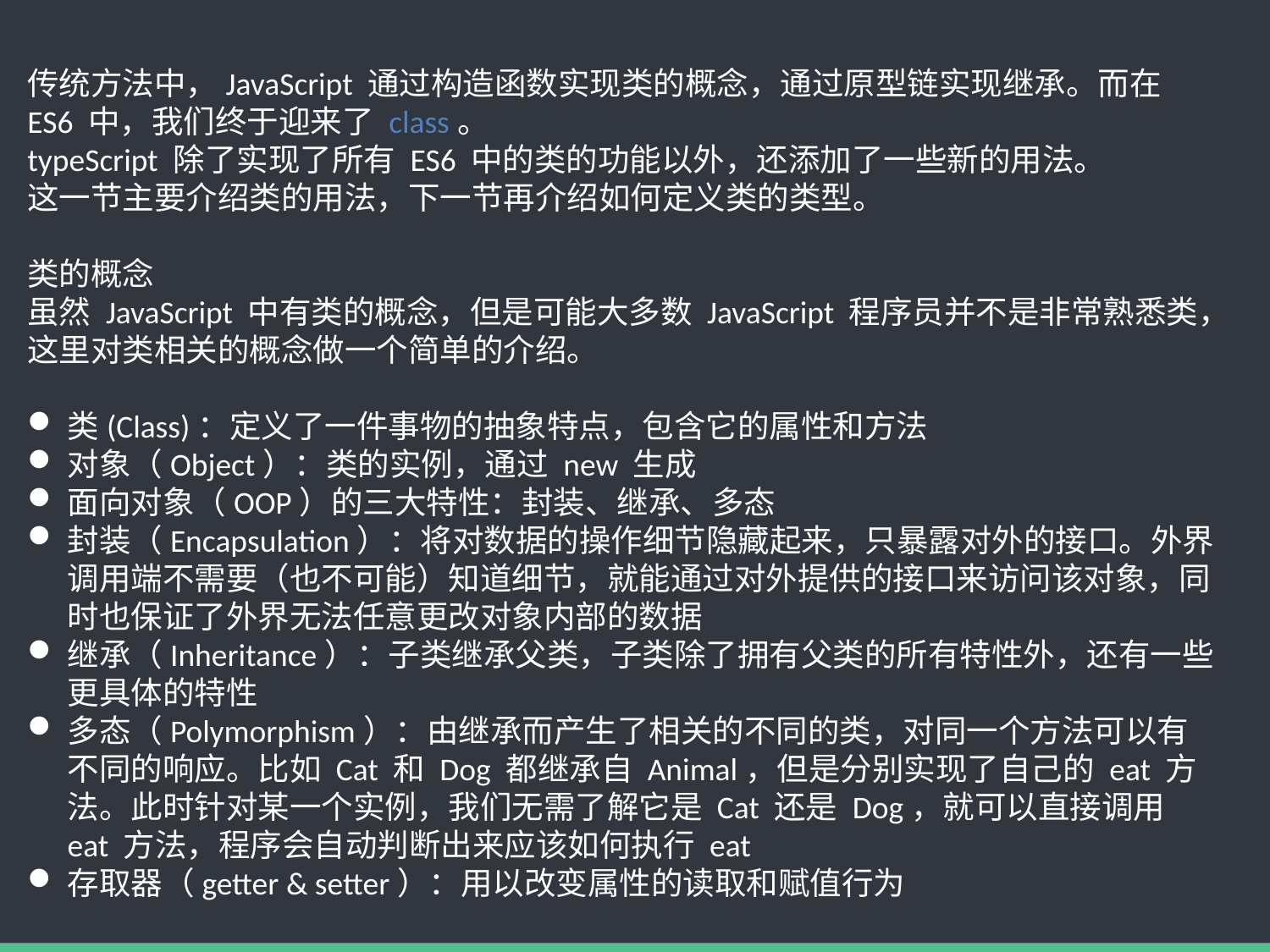

传统方法中，JavaScript 通过构造函数实现类的概念，通过原型链实现继承。而在 ES6 中，我们终于迎来了 class。
typeScript 除了实现了所有 ES6 中的类的功能以外，还添加了一些新的用法。
这一节主要介绍类的用法，下一节再介绍如何定义类的类型。

类的概念
虽然 JavaScript 中有类的概念，但是可能大多数 JavaScript 程序员并不是非常熟悉类，这里对类相关的概念做一个简单的介绍。

类(Class)：定义了一件事物的抽象特点，包含它的属性和方法
对象（Object）：类的实例，通过 new 生成
面向对象（OOP）的三大特性：封装、继承、多态
封装（Encapsulation）：将对数据的操作细节隐藏起来，只暴露对外的接口。外界调用端不需要（也不可能）知道细节，就能通过对外提供的接口来访问该对象，同时也保证了外界无法任意更改对象内部的数据
继承（Inheritance）：子类继承父类，子类除了拥有父类的所有特性外，还有一些更具体的特性
多态（Polymorphism）：由继承而产生了相关的不同的类，对同一个方法可以有不同的响应。比如 Cat 和 Dog 都继承自 Animal，但是分别实现了自己的 eat 方法。此时针对某一个实例，我们无需了解它是 Cat 还是 Dog，就可以直接调用 eat 方法，程序会自动判断出来应该如何执行 eat
存取器（getter & setter）：用以改变属性的读取和赋值行为